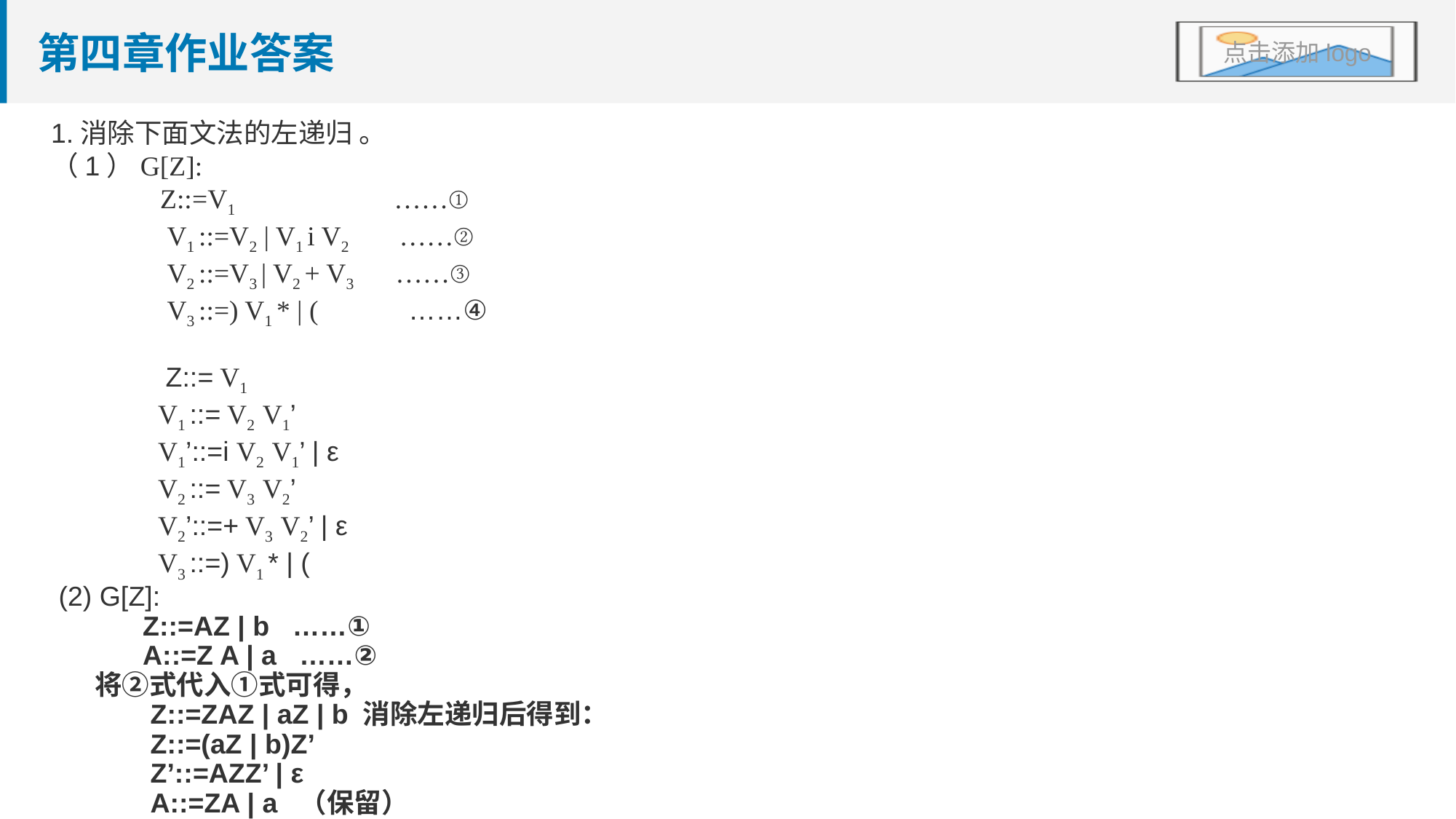

# 第四章作业答案

1.消除下面文法的左递归 。
（1）G[Z]:
	Z::=V1                       ……①
  	 V1 ::=V2 | V1 i V2   	   ……②
         	 V2 ::=V3 | V2 + V3      ……③
	 V3 ::=) V1 * | (             ……④

               Z::= V1
              V1 ::= V2 V1’
              V1’::=i V2 V1’ | ε
              V2 ::= V3 V2’
              V2’::=+ V3 V2’ | ε
              V3 ::=) V1 * | (
 (2) G[Z]:
            Z::=AZ | b   ……①
            A::=Z A | a   ……②
      将②式代入①式可得，
             Z::=ZAZ | aZ | b 消除左递归后得到：
             Z::=(aZ | b)Z’
             Z’::=AZZ’ | ε
             A::=ZA | a  （保留）